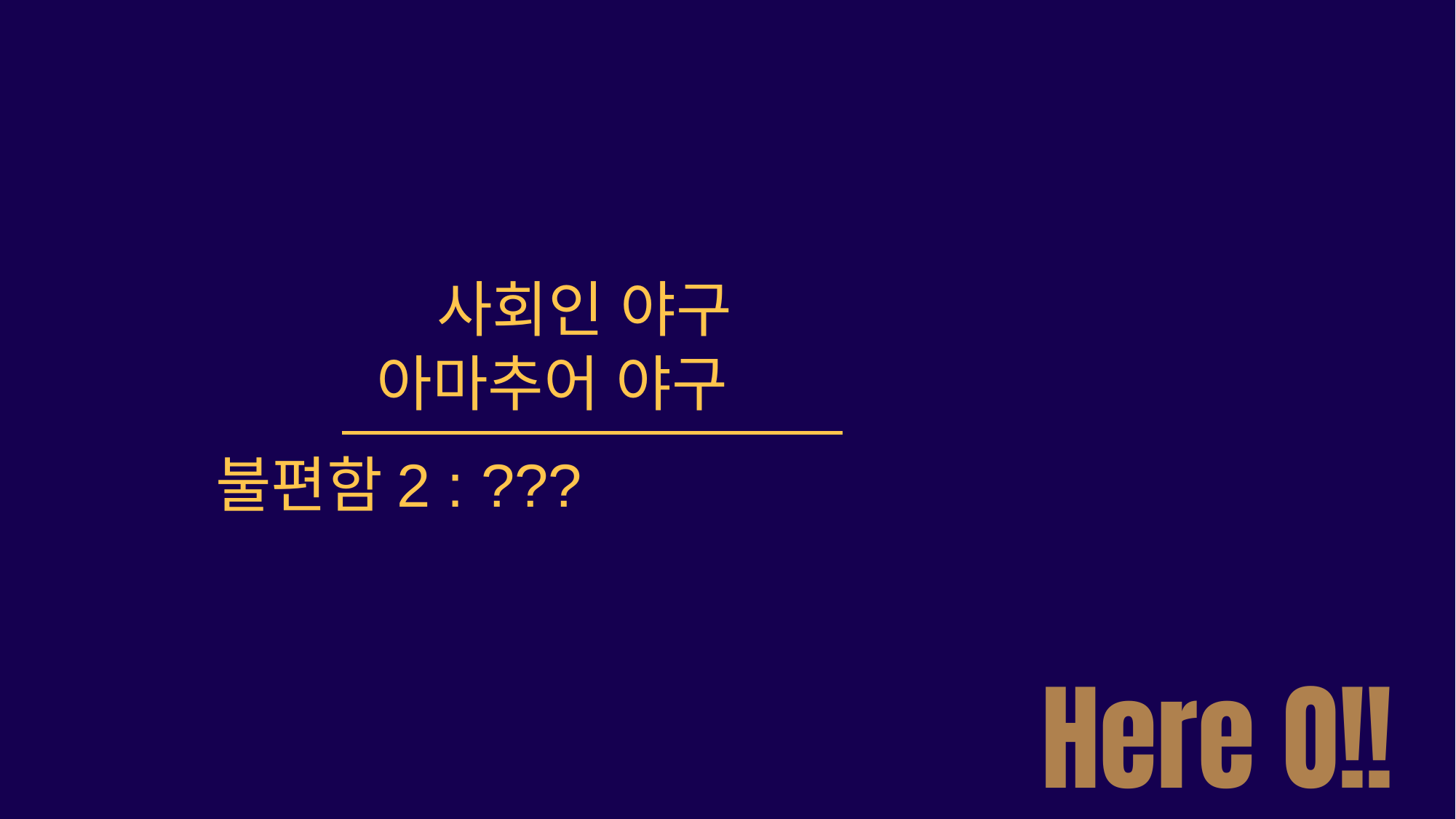

사회인 야구
아마추어 야구
불편함2 : ???
# Here O!!